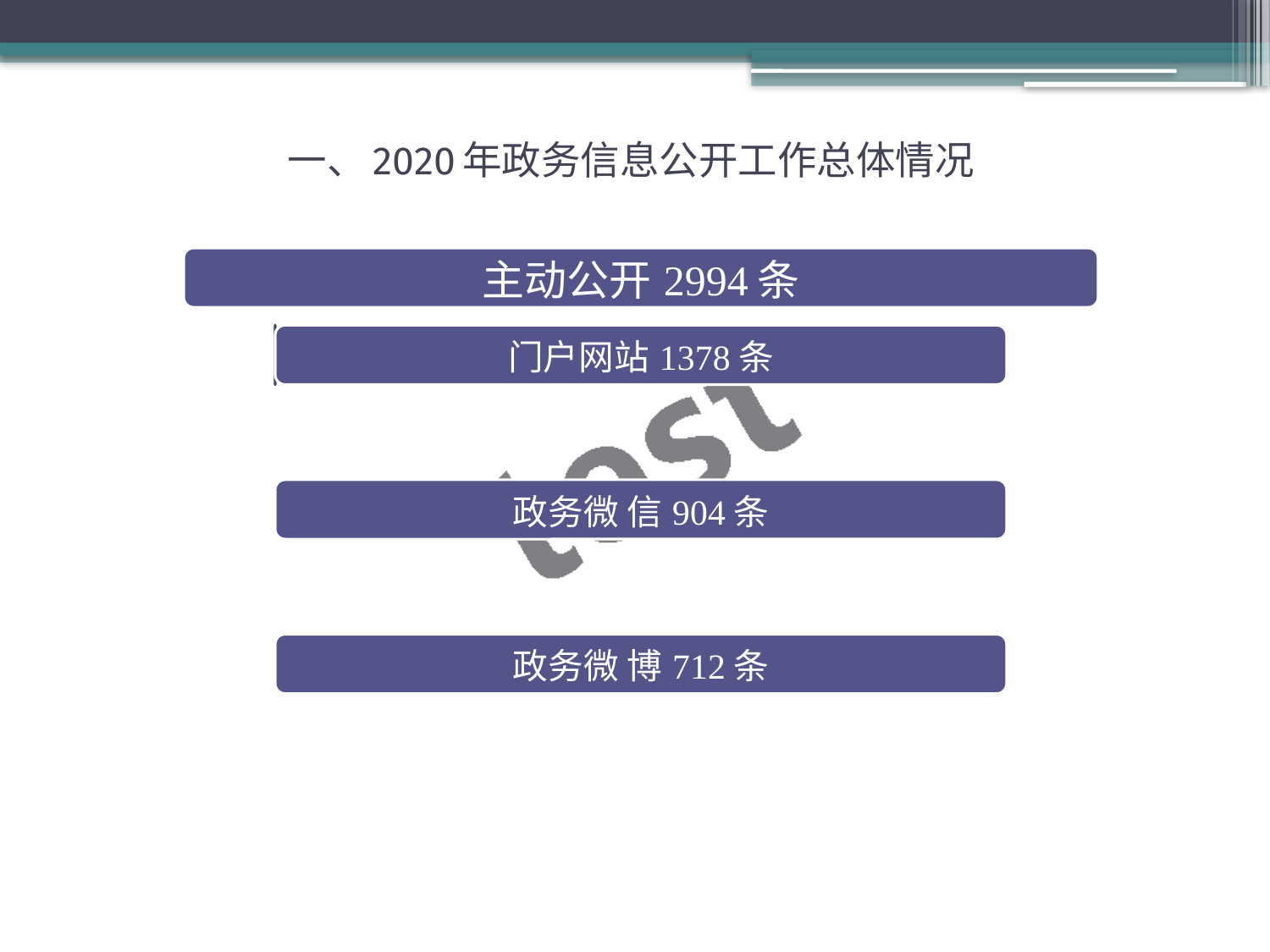

# 一、2020年政务信息公开工作总体情况
主动公开2994条
政务微 博712条
门户网站1378条
政务微 信904条